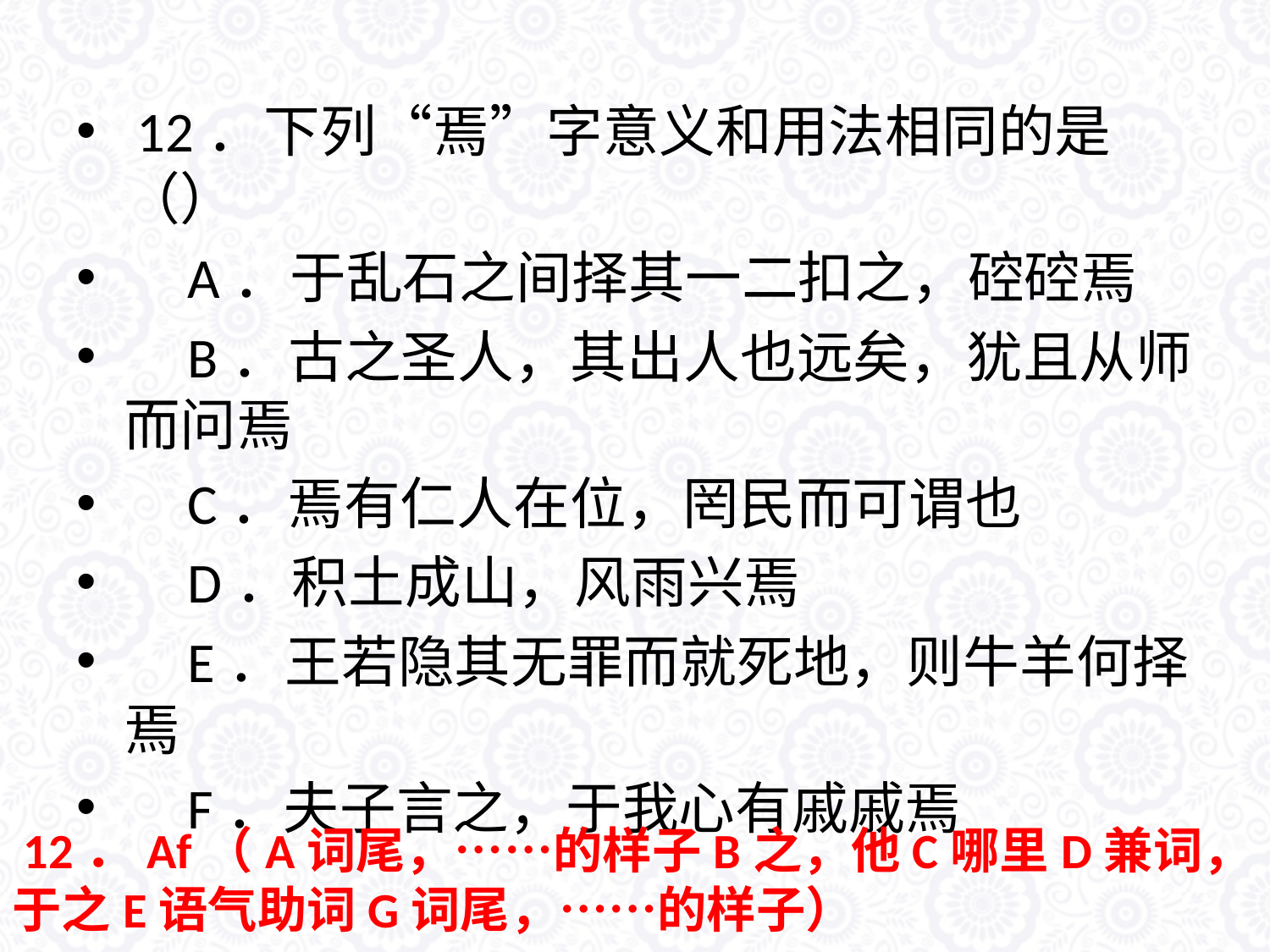

12．下列“焉”字意义和用法相同的是（）
     A．于乱石之间择其一二扣之，硿硿焉
     B．古之圣人，其出人也远矣，犹且从师而问焉
     C．焉有仁人在位，罔民而可谓也
     D．积土成山，风雨兴焉
     E．王若隐其无罪而就死地，则牛羊何择焉
     F．夫子言之，于我心有戚戚焉

 12．Af（A词尾，……的样子B之，他C哪里D兼词，于之E语气助词G词尾，……的样子）